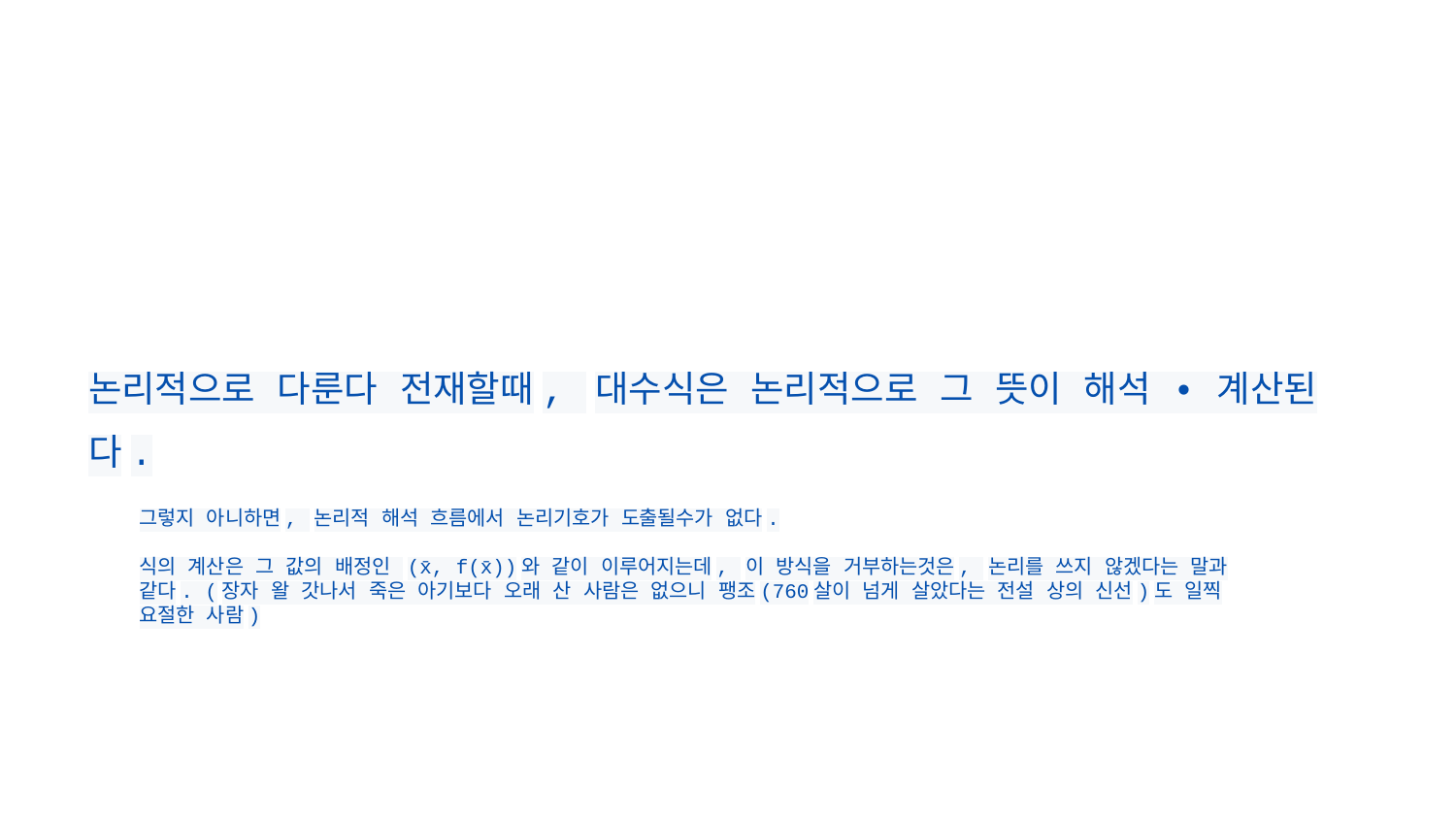

# 논리적으로 다룬다 전재할때, 대수식은 논리적으로 그 뜻이 해석 • 계산된다.
그렇지 아니하면, 논리적 해석 흐름에서 논리기호가 도출될수가 없다.

식의 계산은 그 값의 배정인 (x̄, f(x̄))와 같이 이루어지는데, 이 방식을 거부하는것은, 논리를 쓰지 않겠다는 말과 같다. (장자 왈 갓나서 죽은 아기보다 오래 산 사람은 없으니 팽조(760살이 넘게 살았다는 전설 상의 신선)도 일찍 요절한 사람)